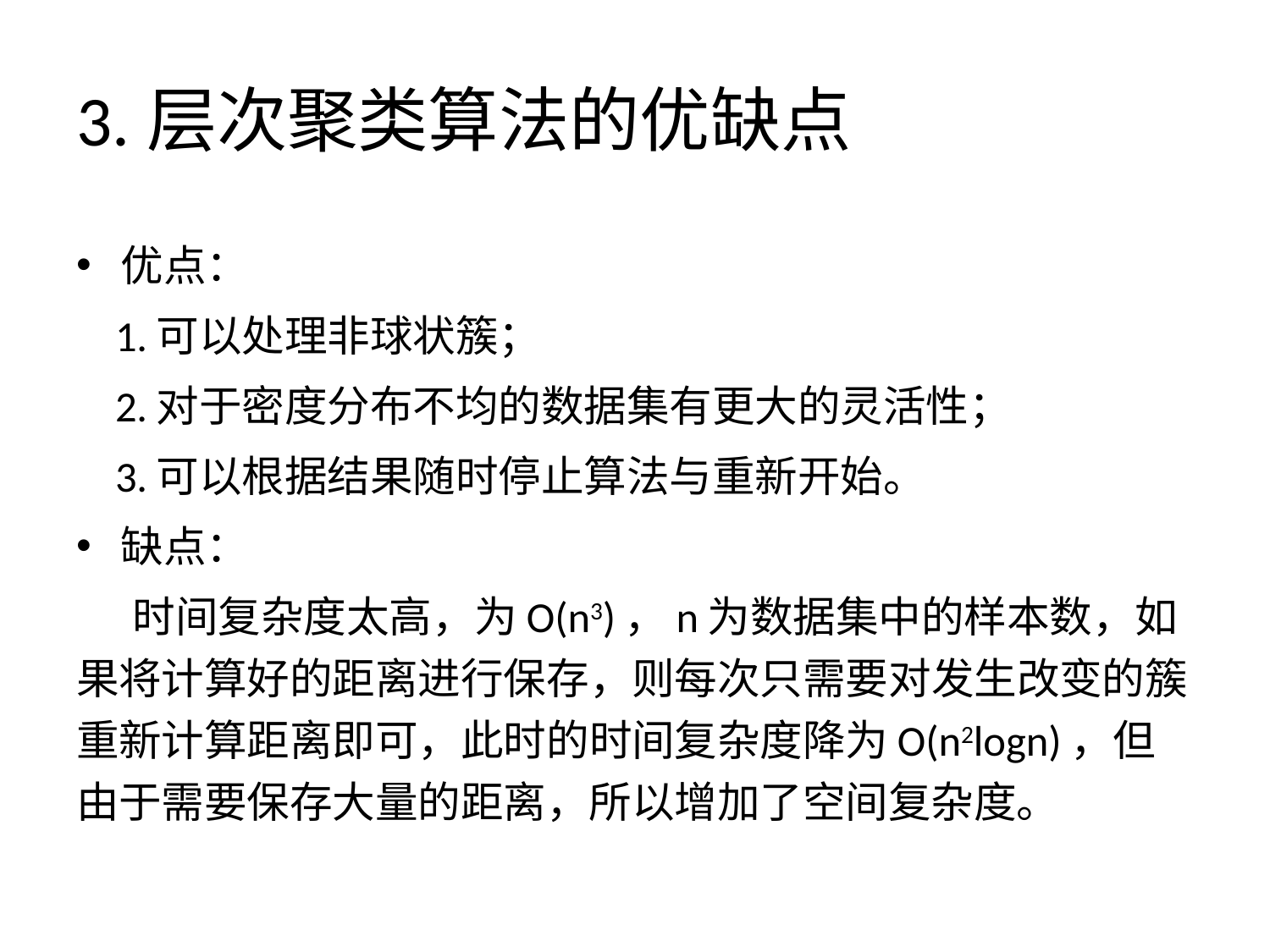

# 3.层次聚类算法的优缺点
优点：
    1.可以处理非球状簇；
    2.对于密度分布不均的数据集有更大的灵活性；
    3.可以根据结果随时停止算法与重新开始。
缺点：
     时间复杂度太高，为O(n3)，n为数据集中的样本数，如果将计算好的距离进行保存，则每次只需要对发生改变的簇 重新计算距离即可，此时的时间复杂度降为O(n2logn)，但由于需要保存大量的距离，所以增加了空间复杂度。